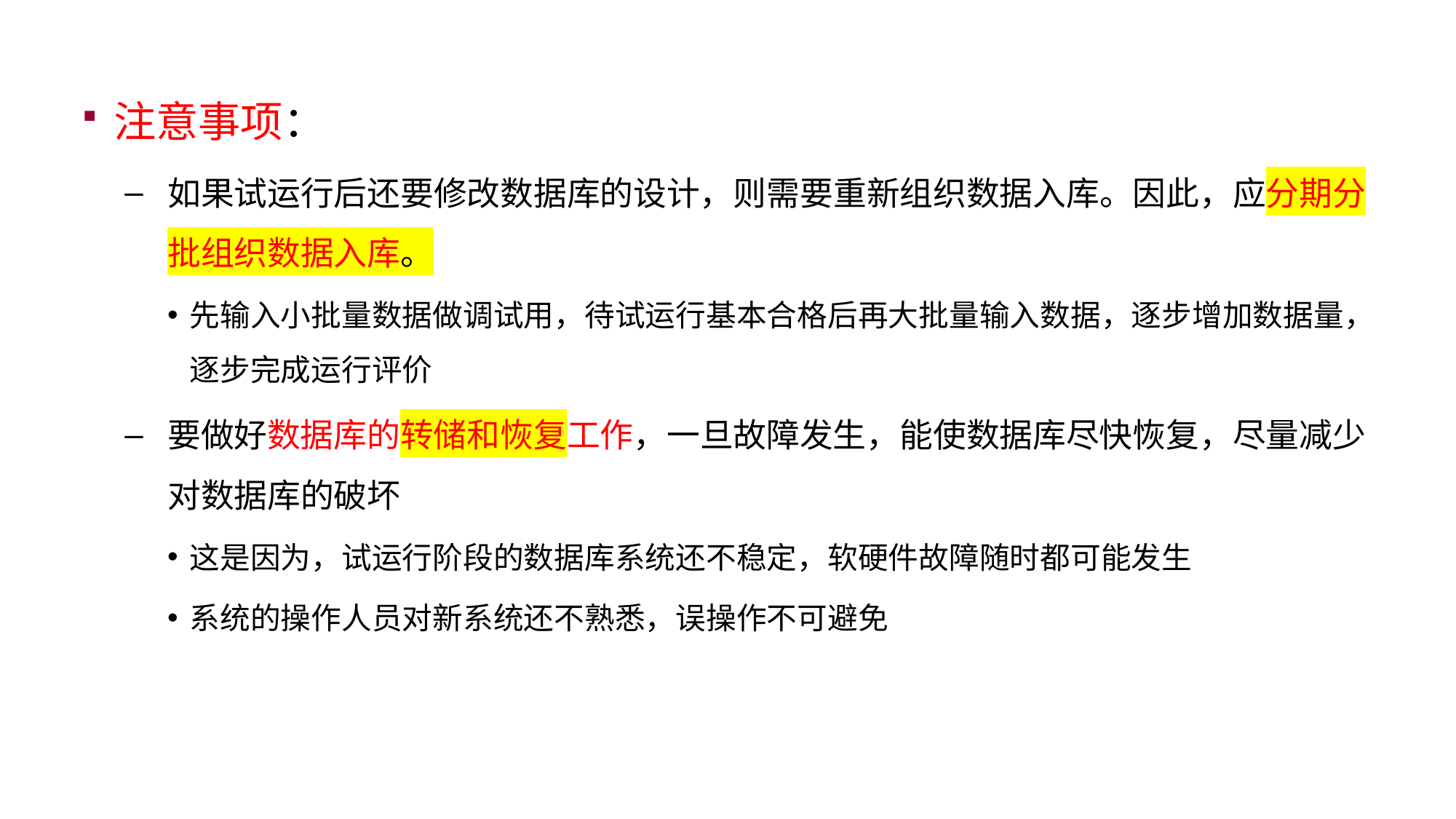

注意事项：
如果试运行后还要修改数据库的设计，则需要重新组织数据入库。因此，应分期分批组织数据入库。
先输入小批量数据做调试用，待试运行基本合格后再大批量输入数据，逐步增加数据量，逐步完成运行评价
要做好数据库的转储和恢复工作，一旦故障发生，能使数据库尽快恢复，尽量减少对数据库的破坏
这是因为，试运行阶段的数据库系统还不稳定，软硬件故障随时都可能发生
系统的操作人员对新系统还不熟悉，误操作不可避免
89